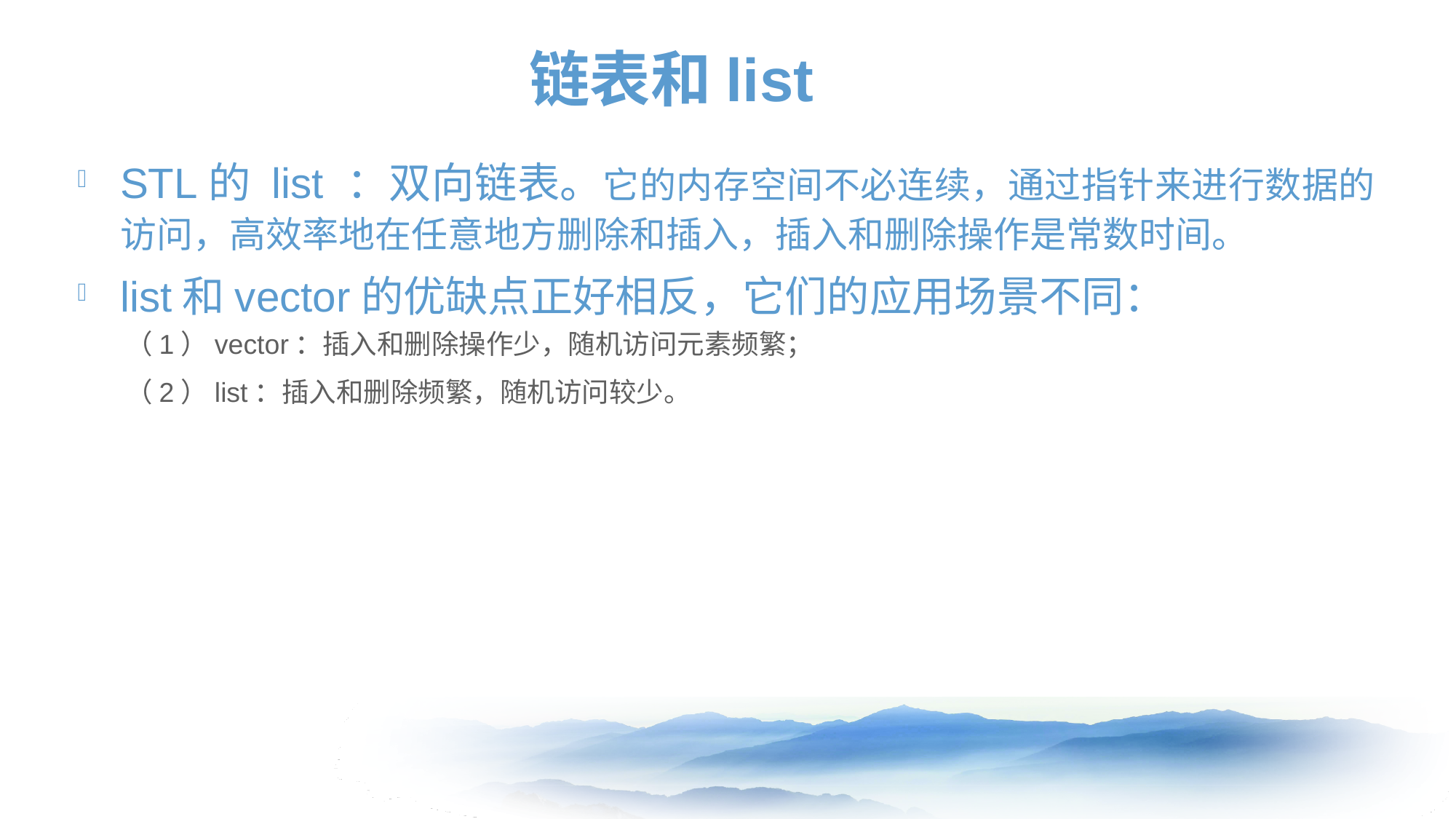

# 链表和list
STL的 list ：双向链表。它的内存空间不必连续，通过指针来进行数据的访问，高效率地在任意地方删除和插入，插入和删除操作是常数时间。
list和vector的优缺点正好相反，它们的应用场景不同：
（1）vector：插入和删除操作少，随机访问元素频繁；
（2）list：插入和删除频繁，随机访问较少。